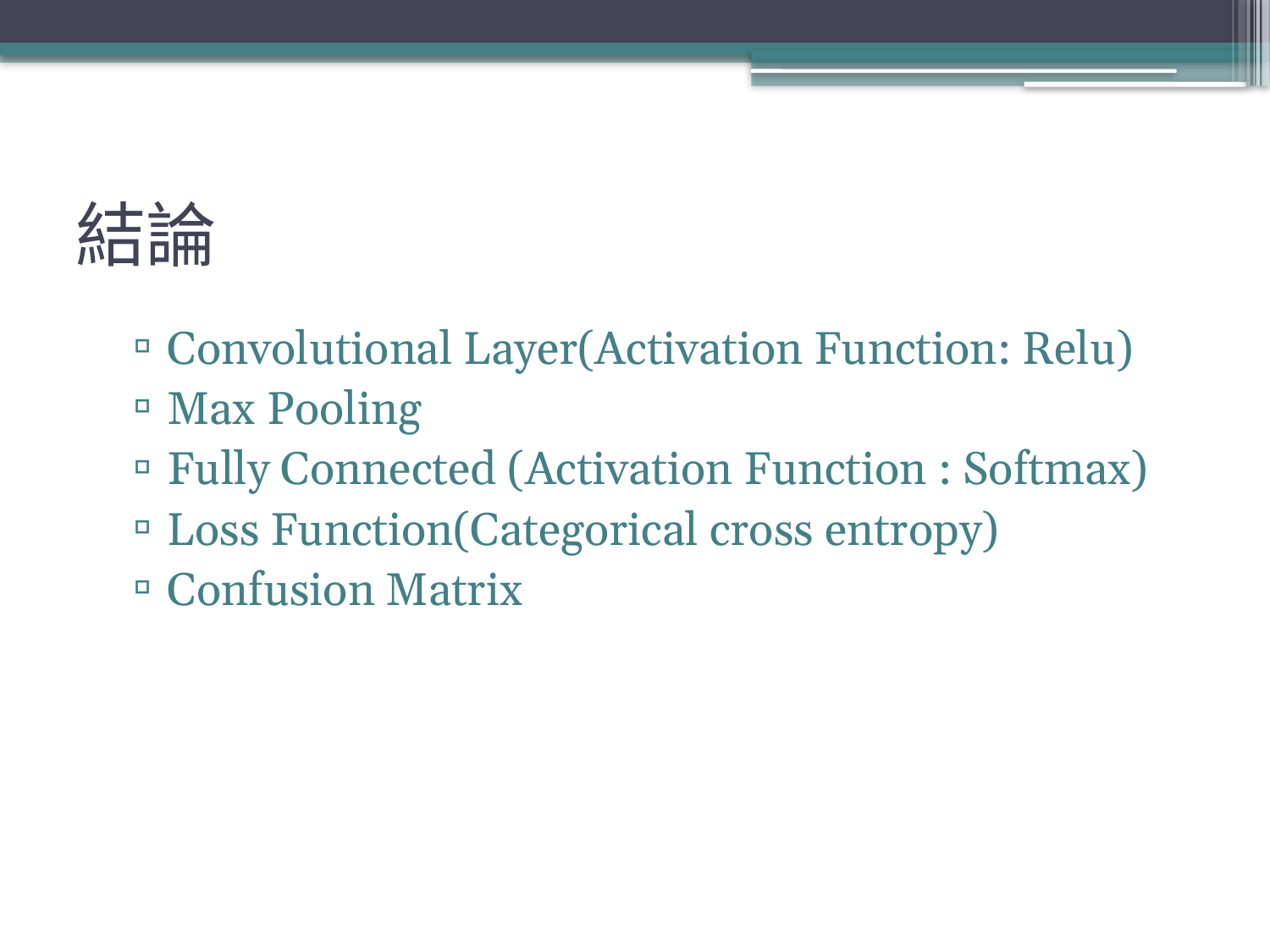

# 結論
Convolutional Layer(Activation Function: Relu)
Max Pooling
Fully Connected (Activation Function : Softmax)
Loss Function(Categorical cross entropy)
Confusion Matrix